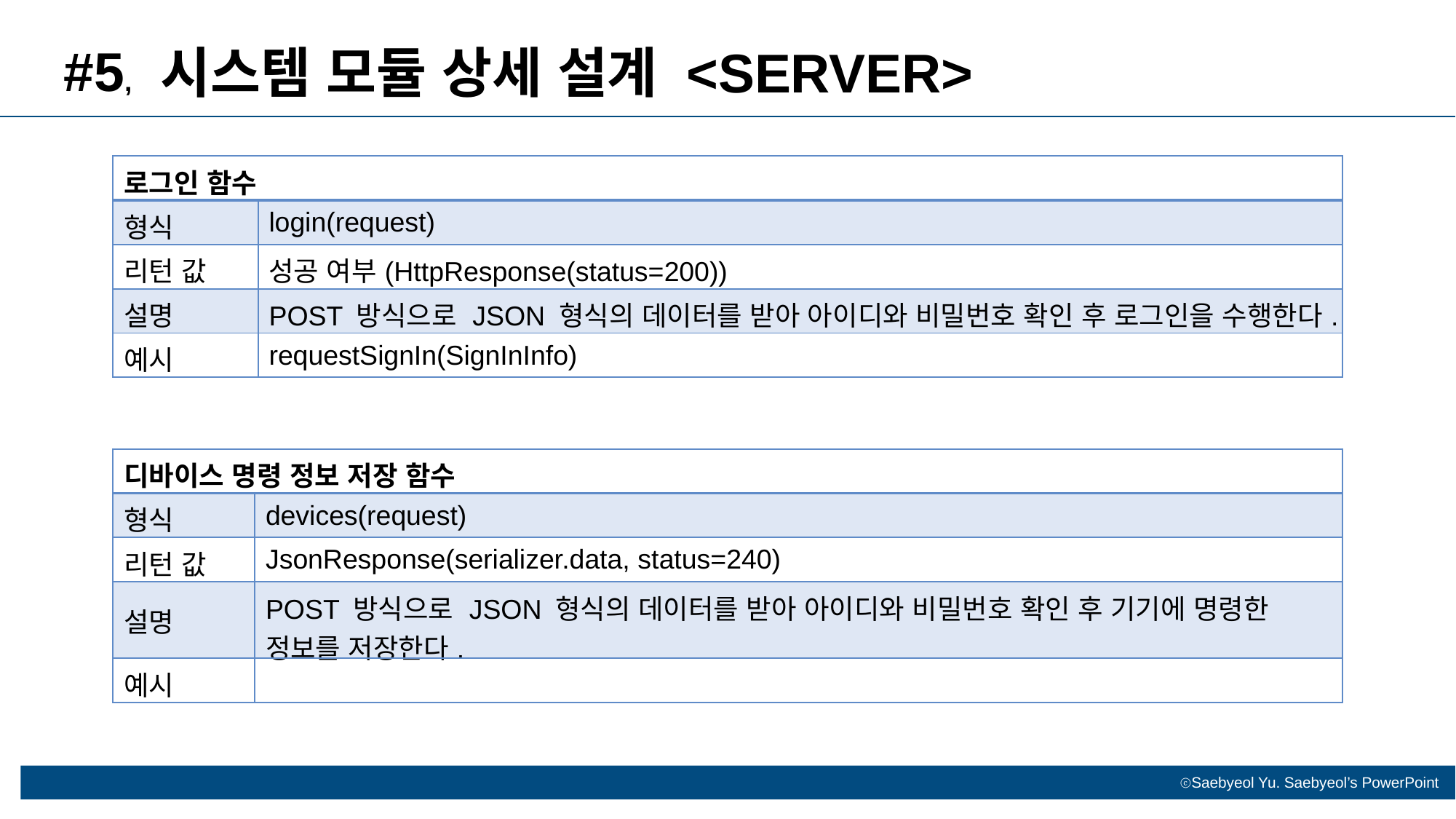

#5,
시스템 모듈 상세 설계 <SERVER>
| 로그인 함수 |  |
| --- | --- |
| 형식 | login(request) |
| 리턴 값 | 성공 여부(HttpResponse(status=200)) |
| 설명 | POST 방식으로 JSON 형식의 데이터를 받아 아이디와 비밀번호 확인 후 로그인을 수행한다. |
| 예시 | requestSignIn(SignInInfo) |
| 디바이스 명령 정보 저장 함수 |  |
| --- | --- |
| 형식 | devices(request) |
| 리턴 값 | JsonResponse(serializer.data, status=240) |
| 설명 | POST 방식으로 JSON 형식의 데이터를 받아 아이디와 비밀번호 확인 후 기기에 명령한 정보를 저장한다. |
| 예시 |  |